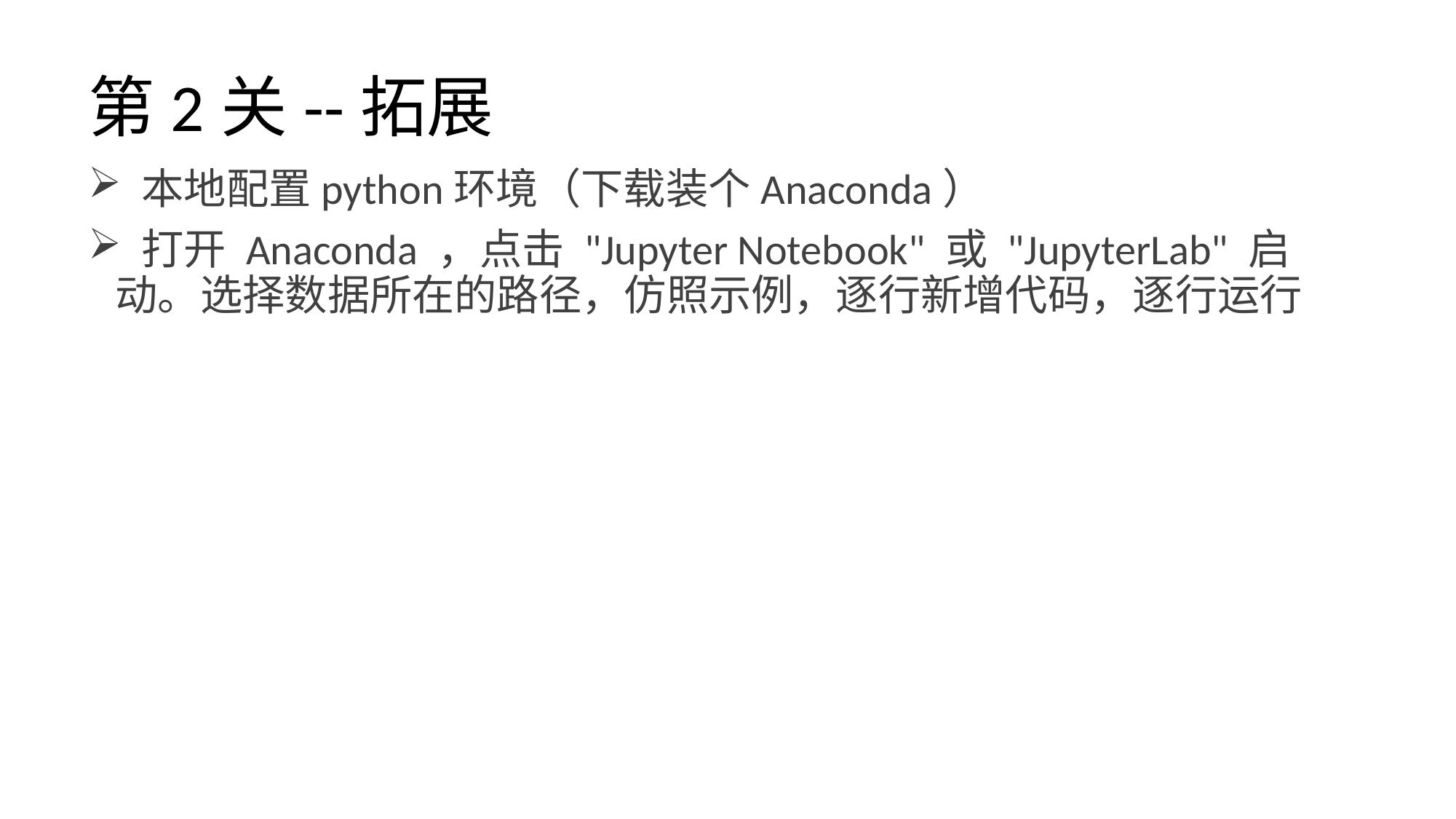

# 第2关--拓展
 本地配置python环境（下载装个Anaconda）
 打开 Anaconda ，点击 "Jupyter Notebook" 或 "JupyterLab" 启动。选择数据所在的路径，仿照示例，逐行新增代码，逐行运行